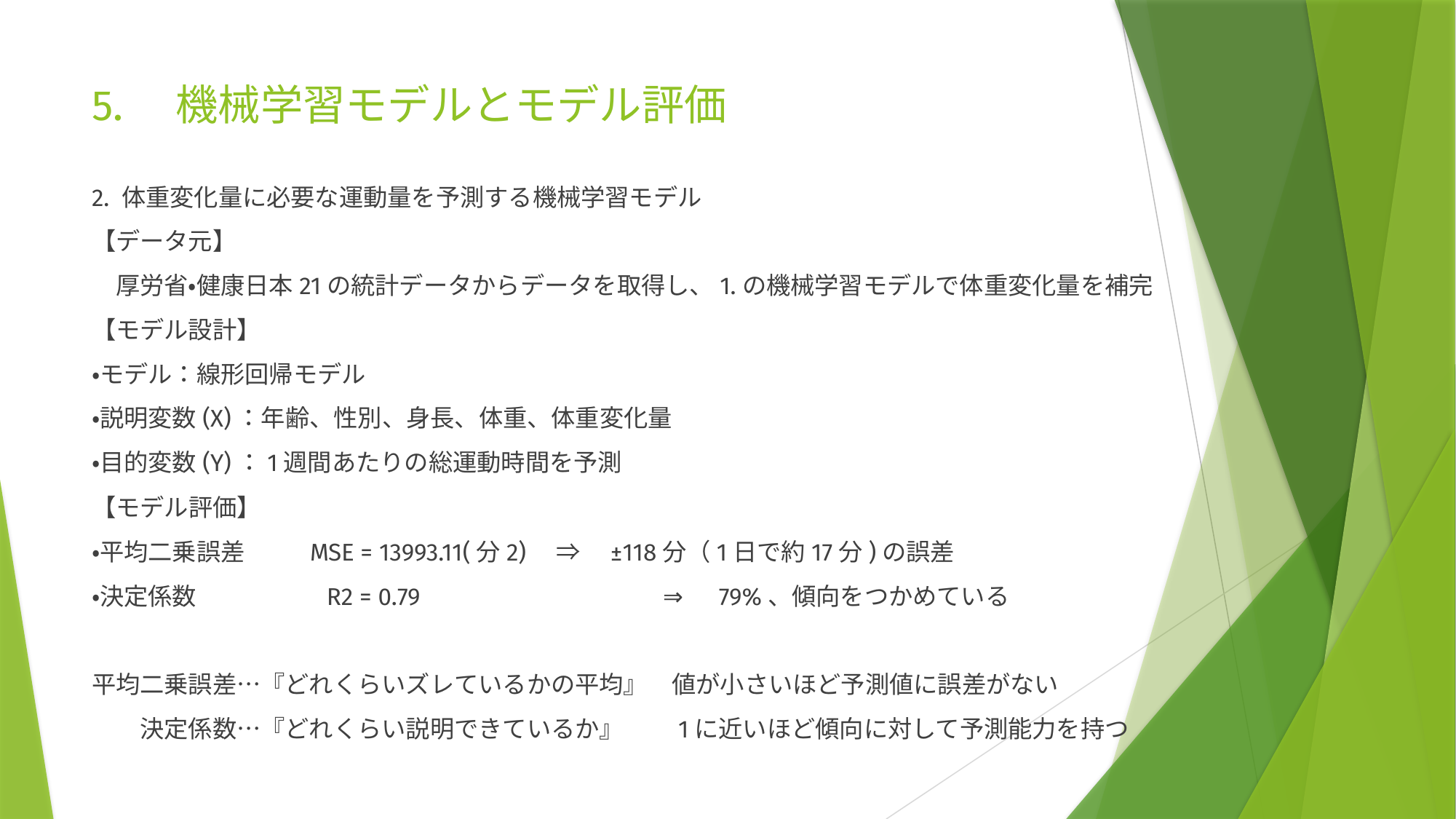

# 5.　機械学習モデルとモデル評価
2. 体重変化量に必要な運動量を予測する機械学習モデル
【データ元】
　厚労省・健康日本21の統計データからデータを取得し、1.の機械学習モデルで体重変化量を補完
【モデル設計】
・モデル：線形回帰モデル
・説明変数(X)：年齢、性別、身長、体重、体重変化量
・目的変数(Y)：1週間あたりの総運動時間を予測

【モデル評価】
・平均二乗誤差	MSE = 13993.11(分2)　⇒　±118分（1日で約17分)の誤差
・決定係数		  R2 = 0.79		    ⇒　79%、傾向をつかめている

平均二乗誤差…『どれくらいズレているかの平均』　値が小さいほど予測値に誤差がない
　　決定係数…『どれくらい説明できているか』　　1に近いほど傾向に対して予測能力を持つ